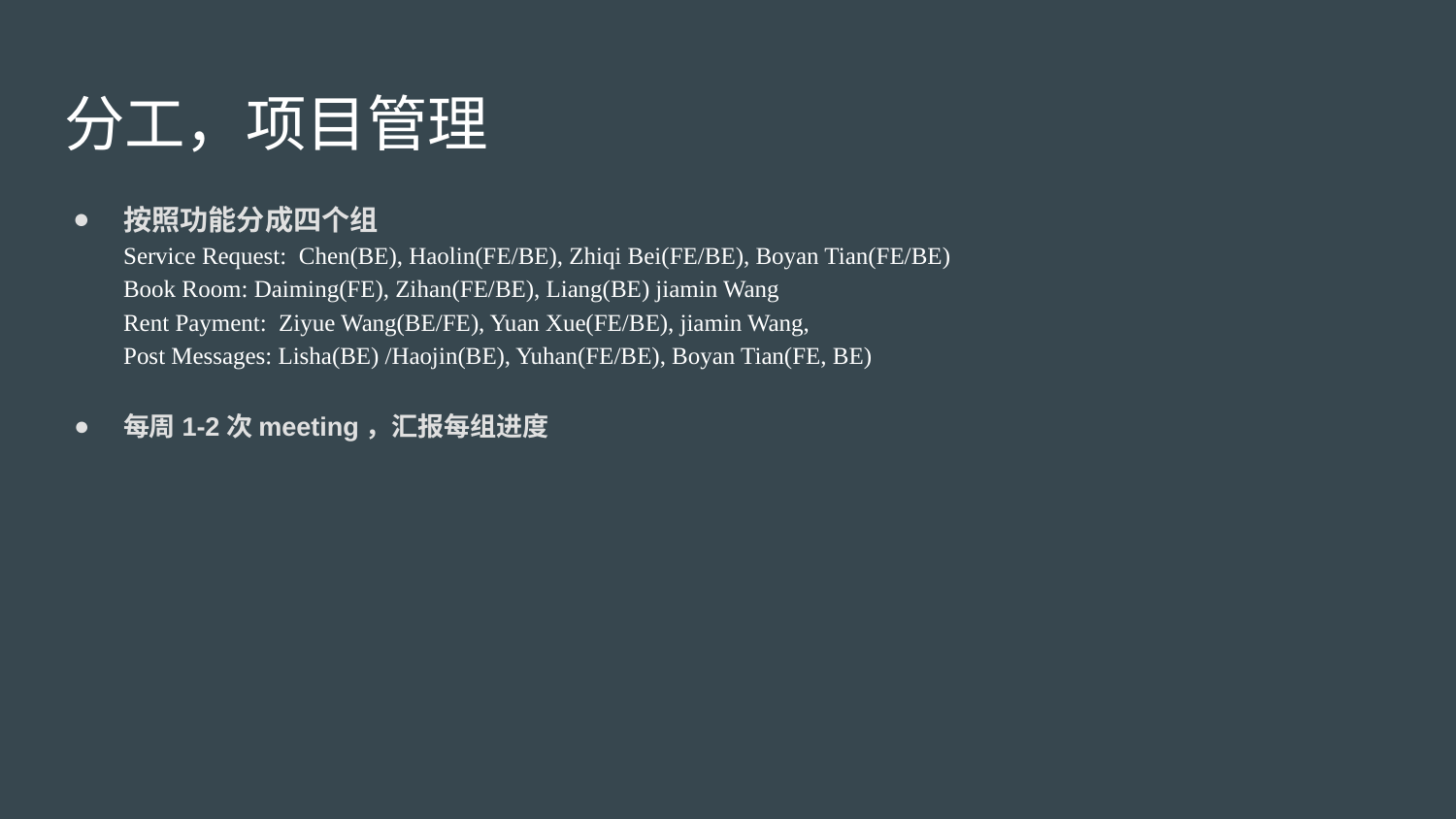

# 分工，项目管理
按照功能分成四个组
Service Request:  Chen(BE), Haolin(FE/BE), Zhiqi Bei(FE/BE), Boyan Tian(FE/BE)
Book Room: Daiming(FE), Zihan(FE/BE), Liang(BE) jiamin Wang
Rent Payment:  Ziyue Wang(BE/FE), Yuan Xue(FE/BE), jiamin Wang,
Post Messages: Lisha(BE) /Haojin(BE), Yuhan(FE/BE), Boyan Tian(FE, BE)

每周1-2次meeting，汇报每组进度